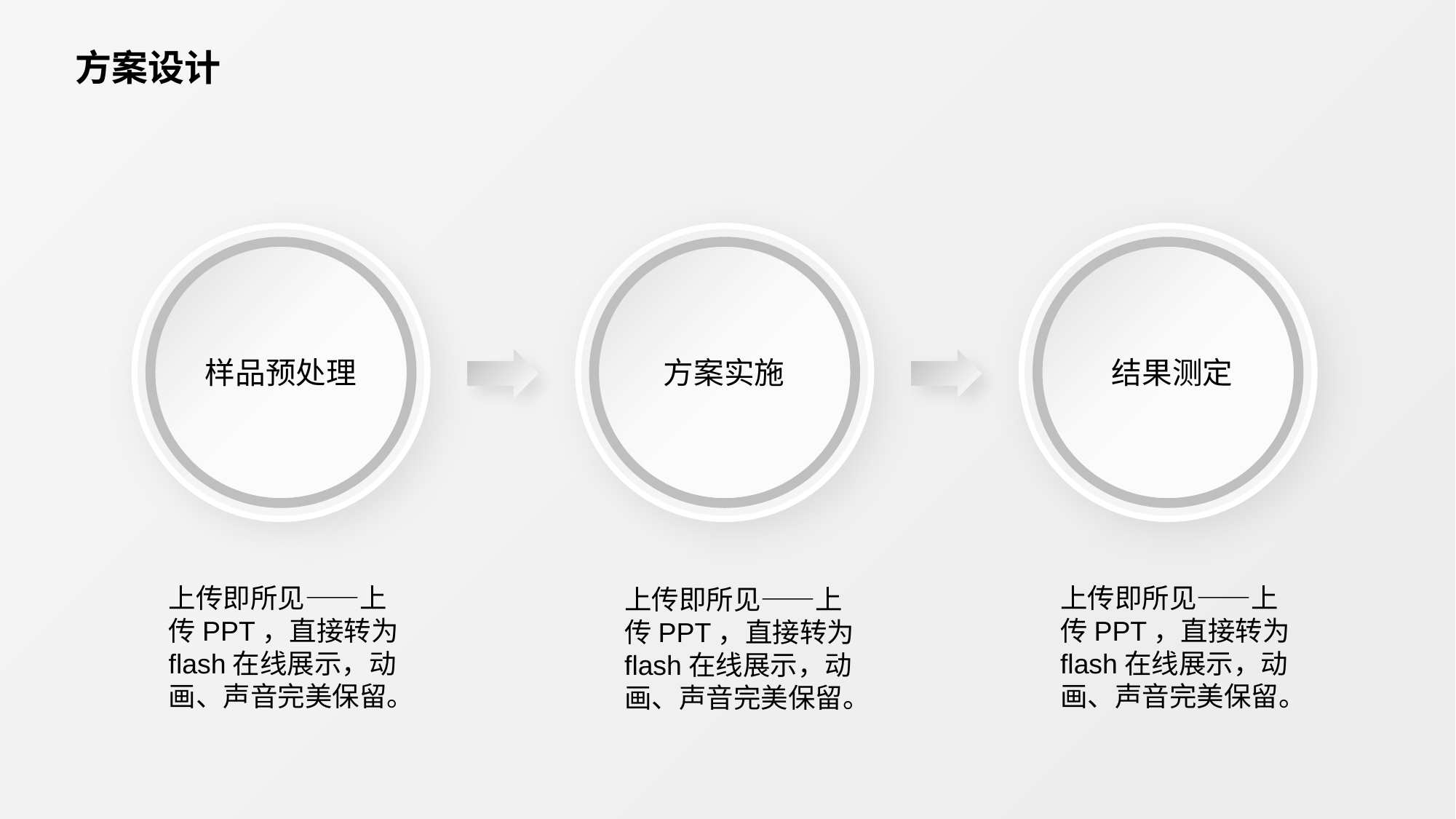

方案设计

样品预处理
方案实施
结果测定

上传即所见——上传PPT，直接转为flash在线展示，动画、声音完美保留。
上传即所见——上传PPT，直接转为flash在线展示，动画、声音完美保留。
上传即所见——上传PPT，直接转为flash在线展示，动画、声音完美保留。